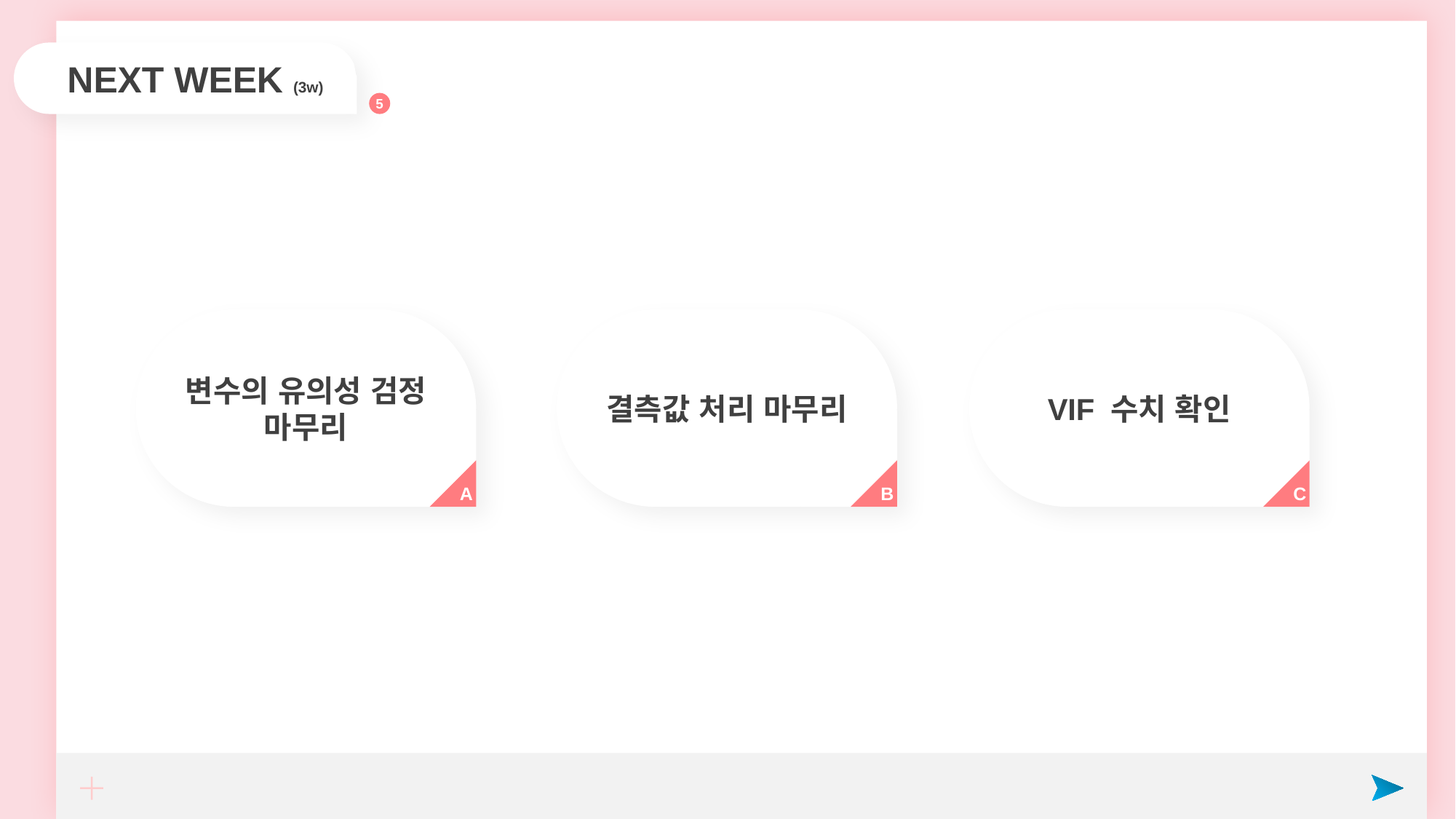

NEXT WEEK (3w)

5
변수의 유의성 검정 마무리
결측값 처리 마무리
VIF 수치 확인
A
B
C